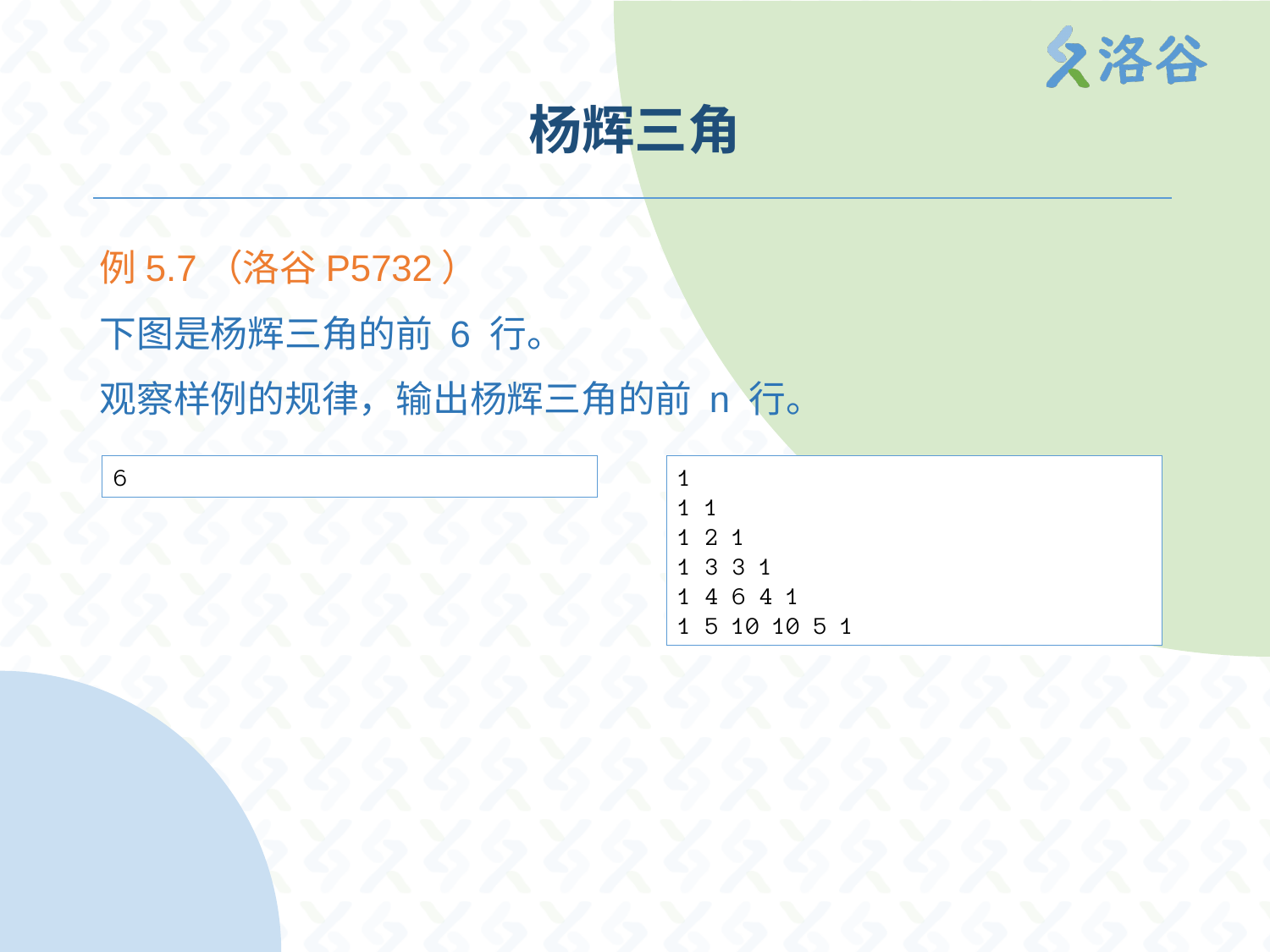

# 杨辉三角
例5.7（洛谷P5732）
下图是杨辉三角的前 6 行。
观察样例的规律，输出杨辉三角的前 n 行。
6
1
1 1
1 2 1
1 3 3 1
1 4 6 4 1
1 5 10 10 5 1